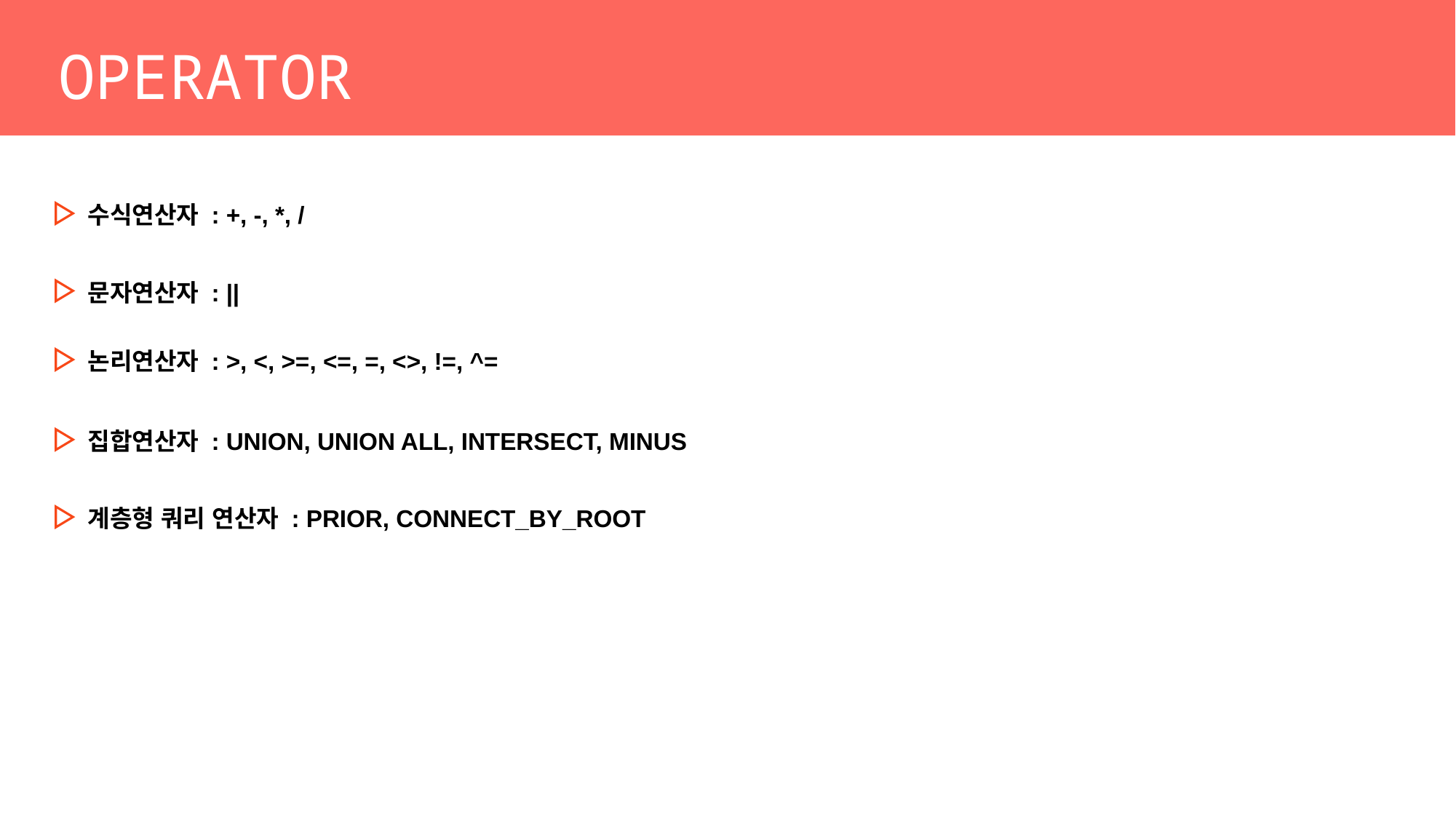

OPERATOR
수식연산자 : +, -, *, /

문자연산자 : ||

논리연산자 : >, <, >=, <=, =, <>, !=, ^=

집합연산자 : UNION, UNION ALL, INTERSECT, MINUS

계층형 쿼리 연산자 : PRIOR, CONNECT_BY_ROOT